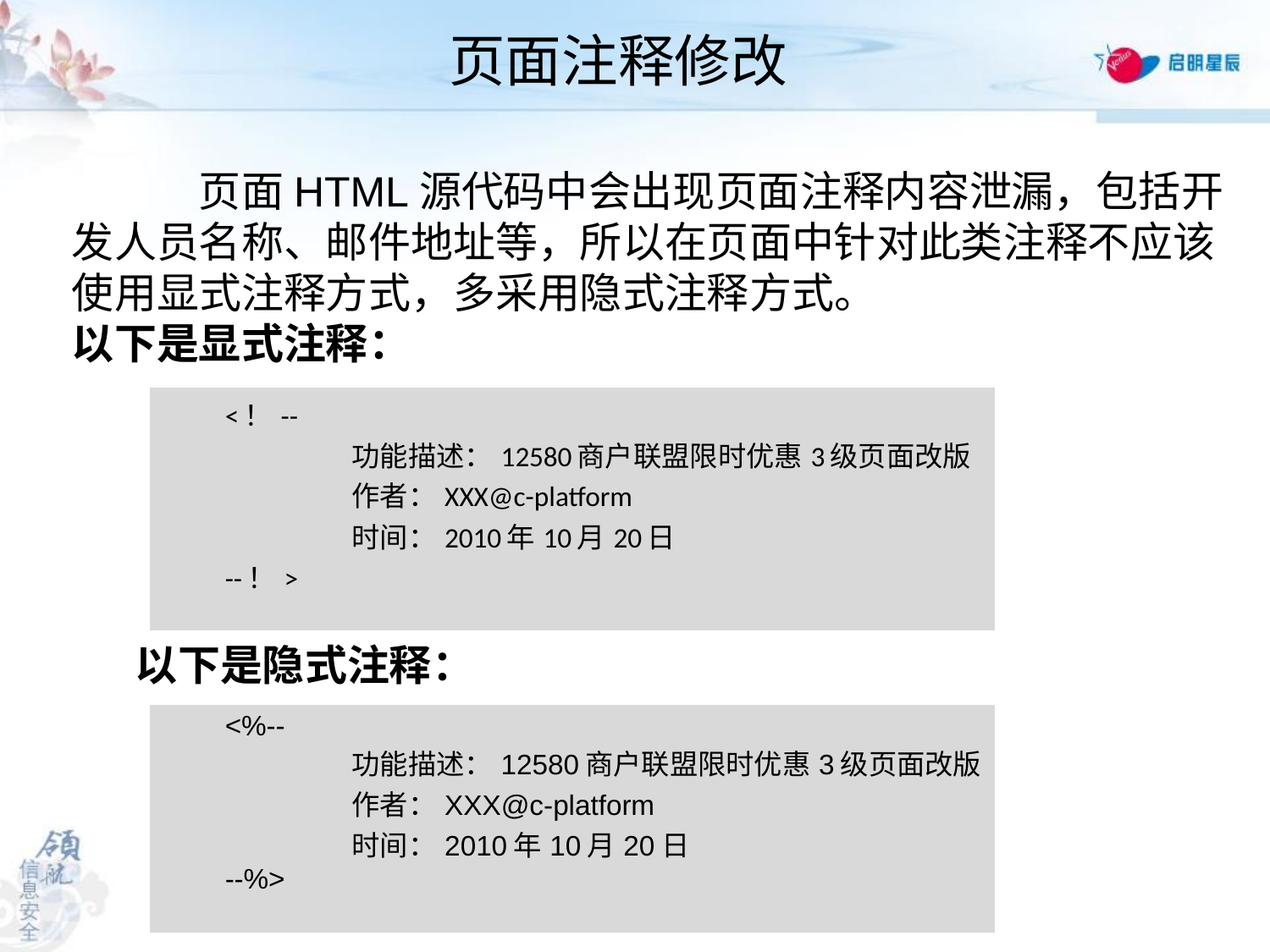

# 页面注释修改
	页面HTML源代码中会出现页面注释内容泄漏，包括开发人员名称、邮件地址等，所以在页面中针对此类注释不应该使用显式注释方式，多采用隐式注释方式。
以下是显式注释：

以下是隐式注释：

| <！-- 功能描述：12580商户联盟限时优惠3级页面改版 作者：XXX@c-platform 时间：2010年10月20日 --！> |
| --- |
| <%-- 功能描述：12580商户联盟限时优惠3级页面改版 作者：XXX@c-platform 时间：2010年10月20日 --%> |
| --- |